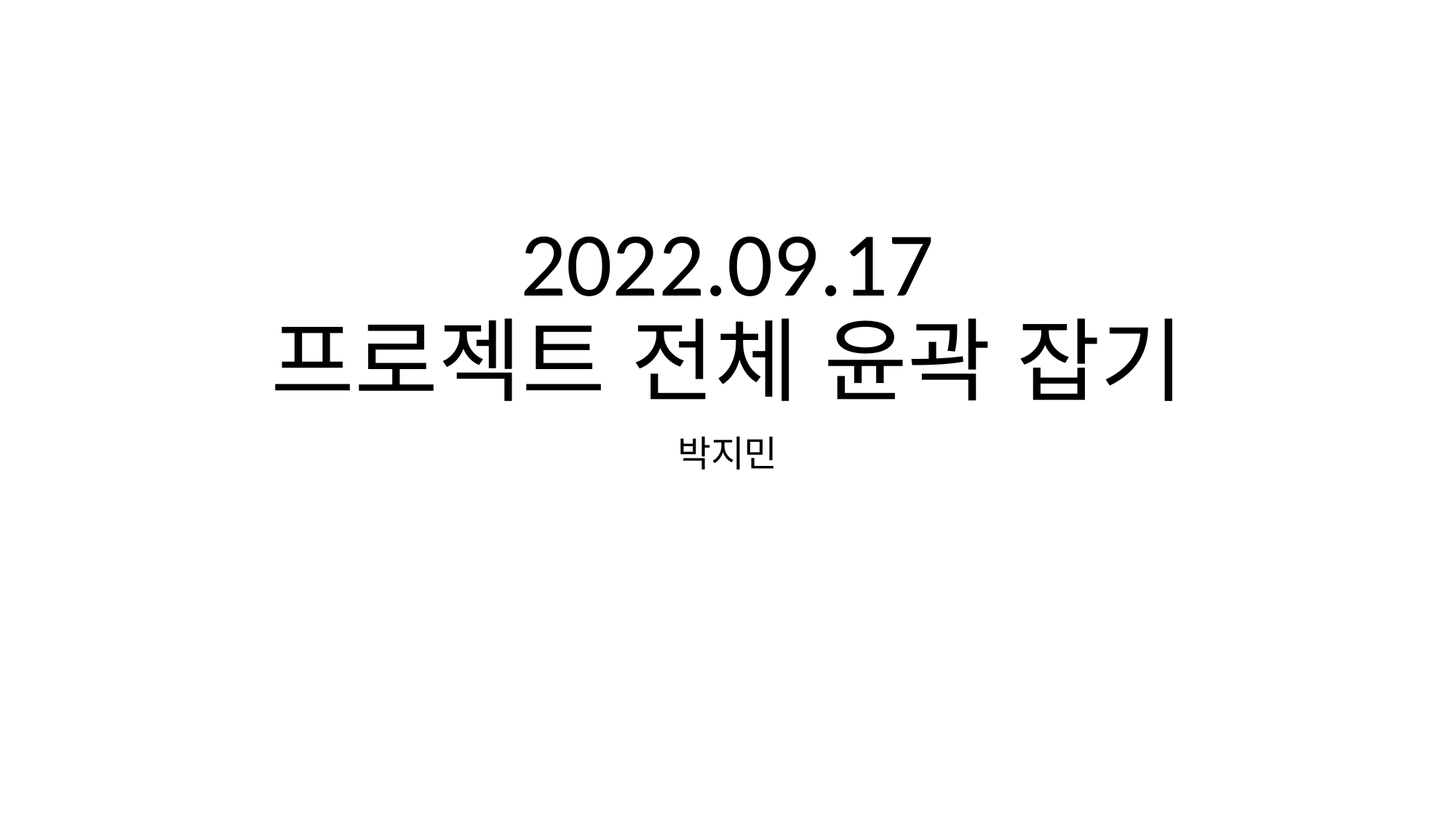

# 2022.09.17 프로젝트 전체 윤곽 잡기
박지민